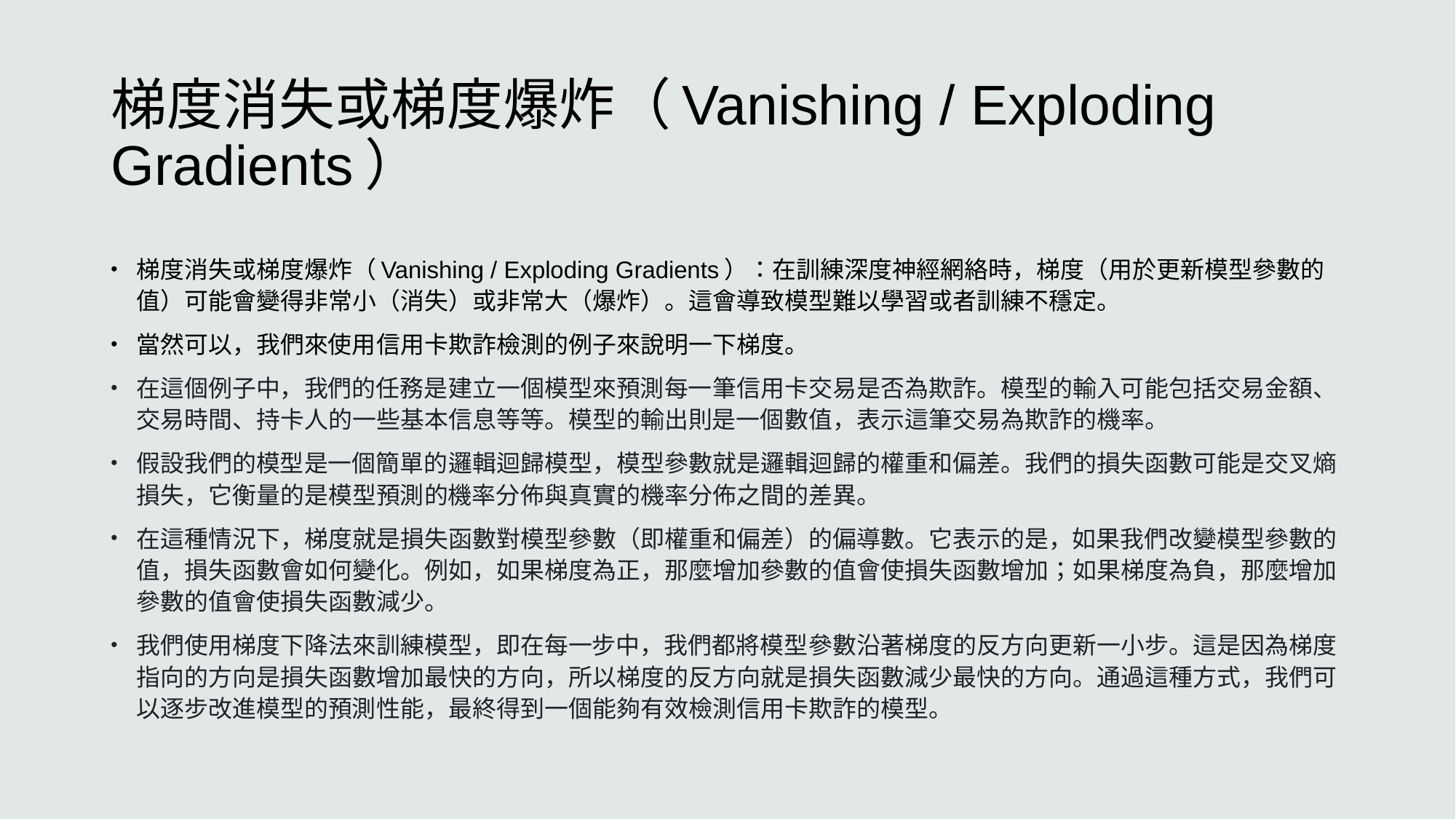

# 梯度消失或梯度爆炸（Vanishing / Exploding Gradients）
梯度消失或梯度爆炸（Vanishing / Exploding Gradients）：在訓練深度神經網絡時，梯度（用於更新模型參數的值）可能會變得非常小（消失）或非常大（爆炸）。這會導致模型難以學習或者訓練不穩定。
當然可以，我們來使用信用卡欺詐檢測的例子來說明一下梯度。
在這個例子中，我們的任務是建立一個模型來預測每一筆信用卡交易是否為欺詐。模型的輸入可能包括交易金額、交易時間、持卡人的一些基本信息等等。模型的輸出則是一個數值，表示這筆交易為欺詐的機率。
假設我們的模型是一個簡單的邏輯迴歸模型，模型參數就是邏輯迴歸的權重和偏差。我們的損失函數可能是交叉熵損失，它衡量的是模型預測的機率分佈與真實的機率分佈之間的差異。
在這種情況下，梯度就是損失函數對模型參數（即權重和偏差）的偏導數。它表示的是，如果我們改變模型參數的值，損失函數會如何變化。例如，如果梯度為正，那麼增加參數的值會使損失函數增加；如果梯度為負，那麼增加參數的值會使損失函數減少。
我們使用梯度下降法來訓練模型，即在每一步中，我們都將模型參數沿著梯度的反方向更新一小步。這是因為梯度指向的方向是損失函數增加最快的方向，所以梯度的反方向就是損失函數減少最快的方向。通過這種方式，我們可以逐步改進模型的預測性能，最終得到一個能夠有效檢測信用卡欺詐的模型。